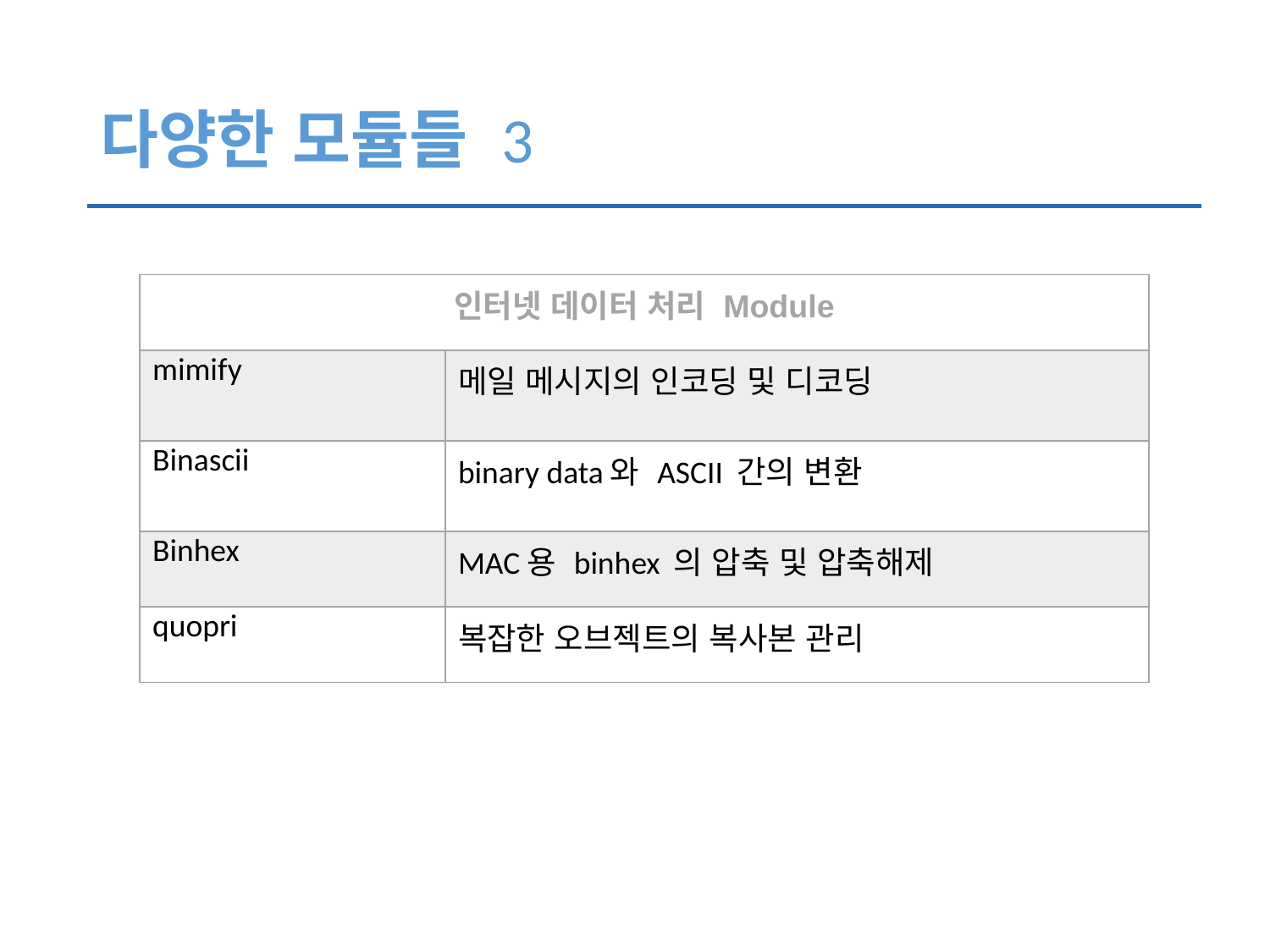

# 다양한 모듈들 3
| 인터넷 데이터 처리 Module |  |
| --- | --- |
| mimify | 메일 메시지의 인코딩 및 디코딩 |
| Binascii | binary data와 ASCII 간의 변환 |
| Binhex | MAC용 binhex 의 압축 및 압축해제 |
| quopri | 복잡한 오브젝트의 복사본 관리 |